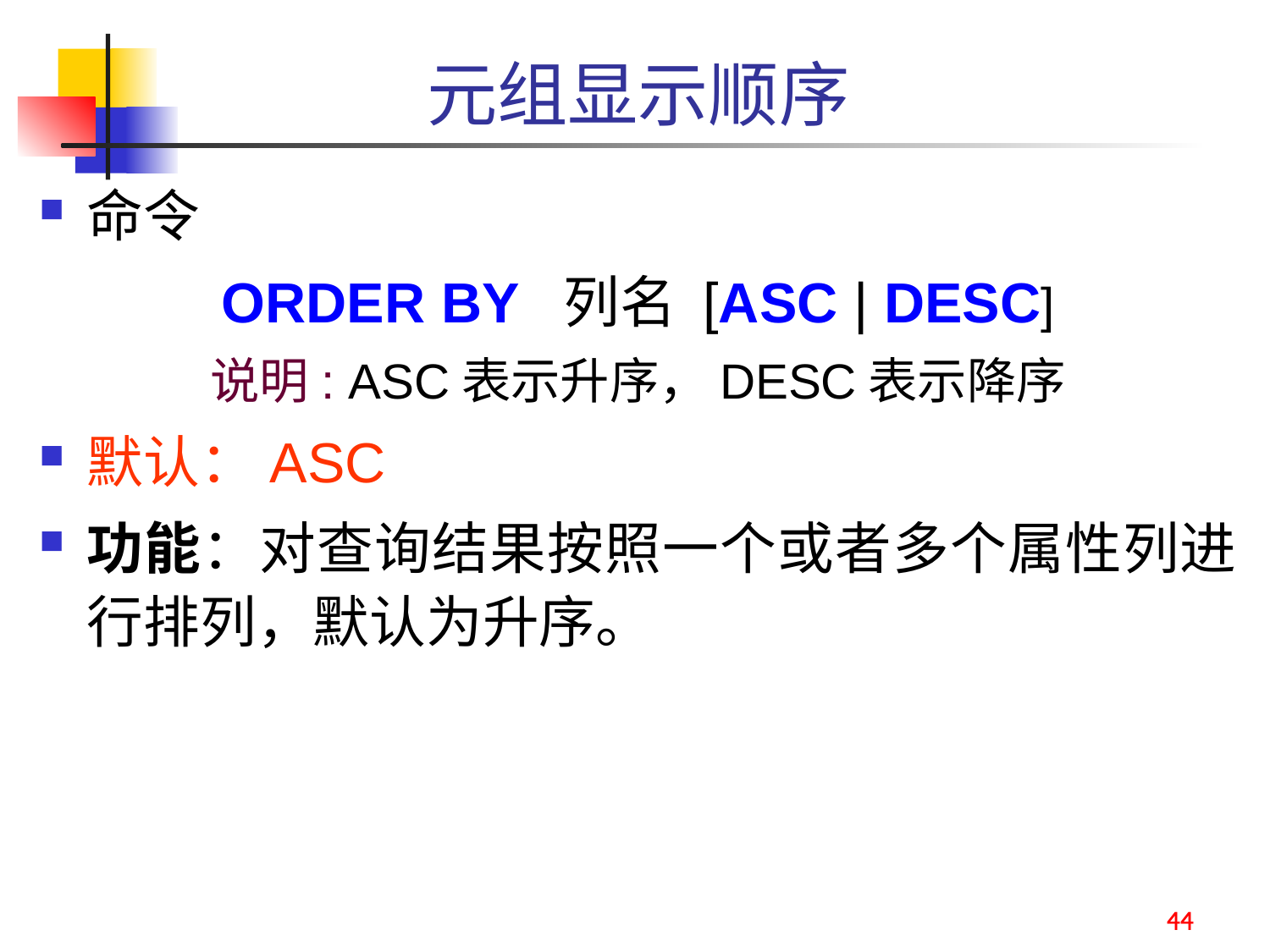

# 元组显示顺序
命令
ORDER BY  列名 [ASC | DESC]
说明: ASC表示升序，DESC表示降序
默认：ASC
功能：对查询结果按照一个或者多个属性列进行排列，默认为升序。
44